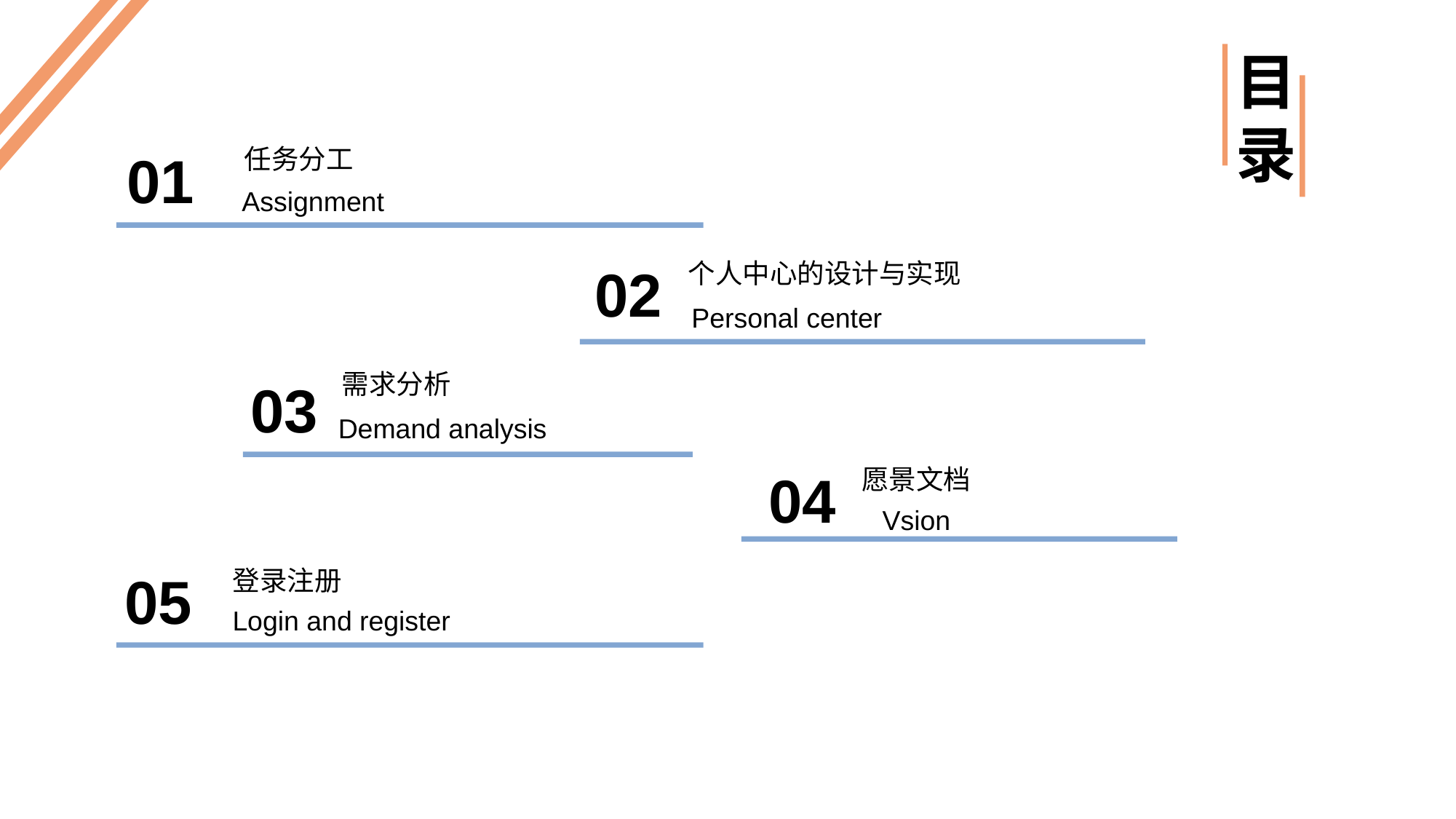

目录

任务分工
01
Assignment

02
个人中心的设计与实现
Personal center

需求分析
03
Demand analysis

愿景文档
04
Vsion

登录注册
05
Login and register